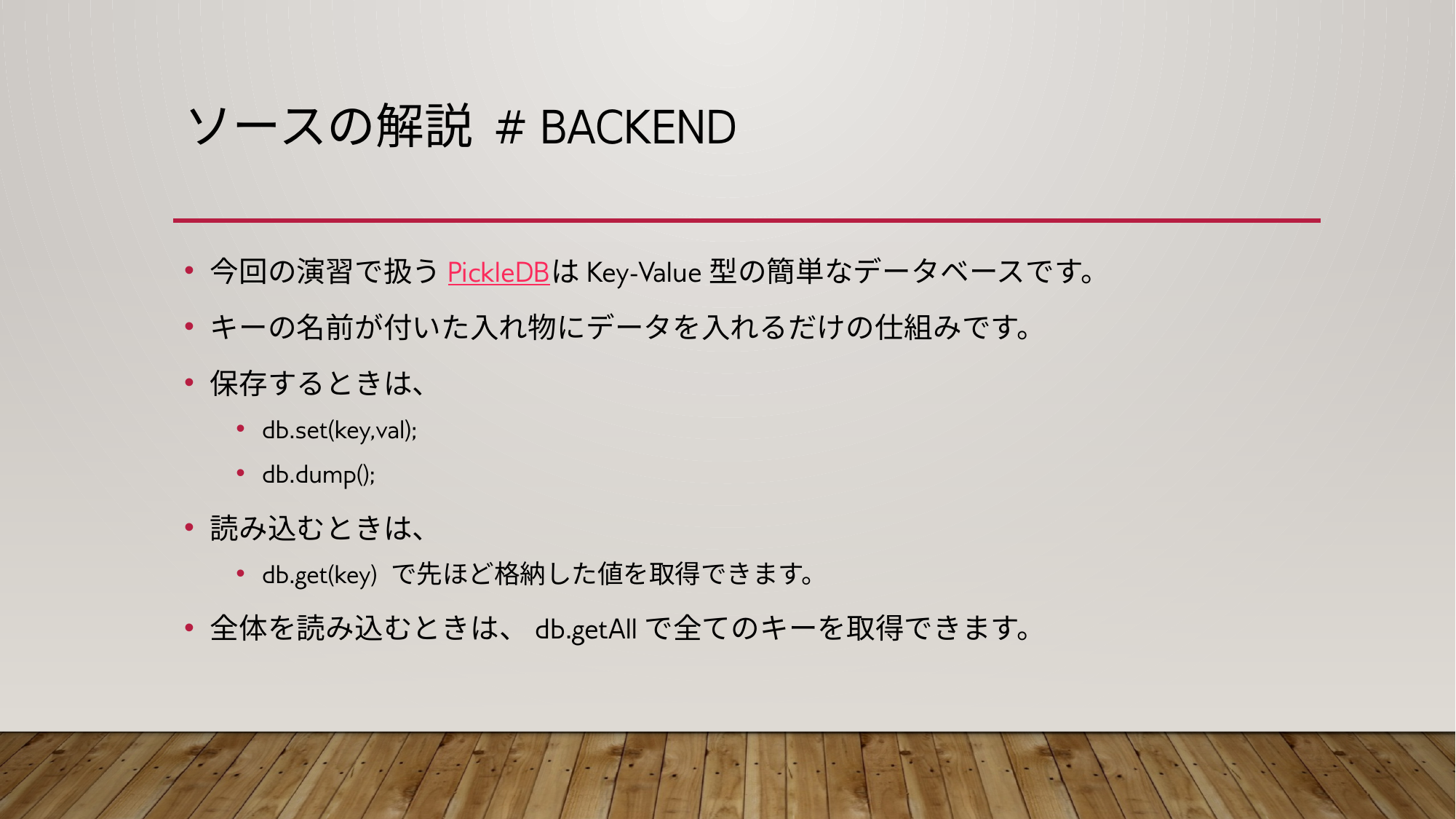

# ソースの解説 # backend
今回の演習で扱うPickleDBはKey-Value型の簡単なデータベースです。
キーの名前が付いた入れ物にデータを入れるだけの仕組みです。
保存するときは、
db.set(key,val);
db.dump();
読み込むときは、
db.get(key) で先ほど格納した値を取得できます。
全体を読み込むときは、db.getAllで全てのキーを取得できます。